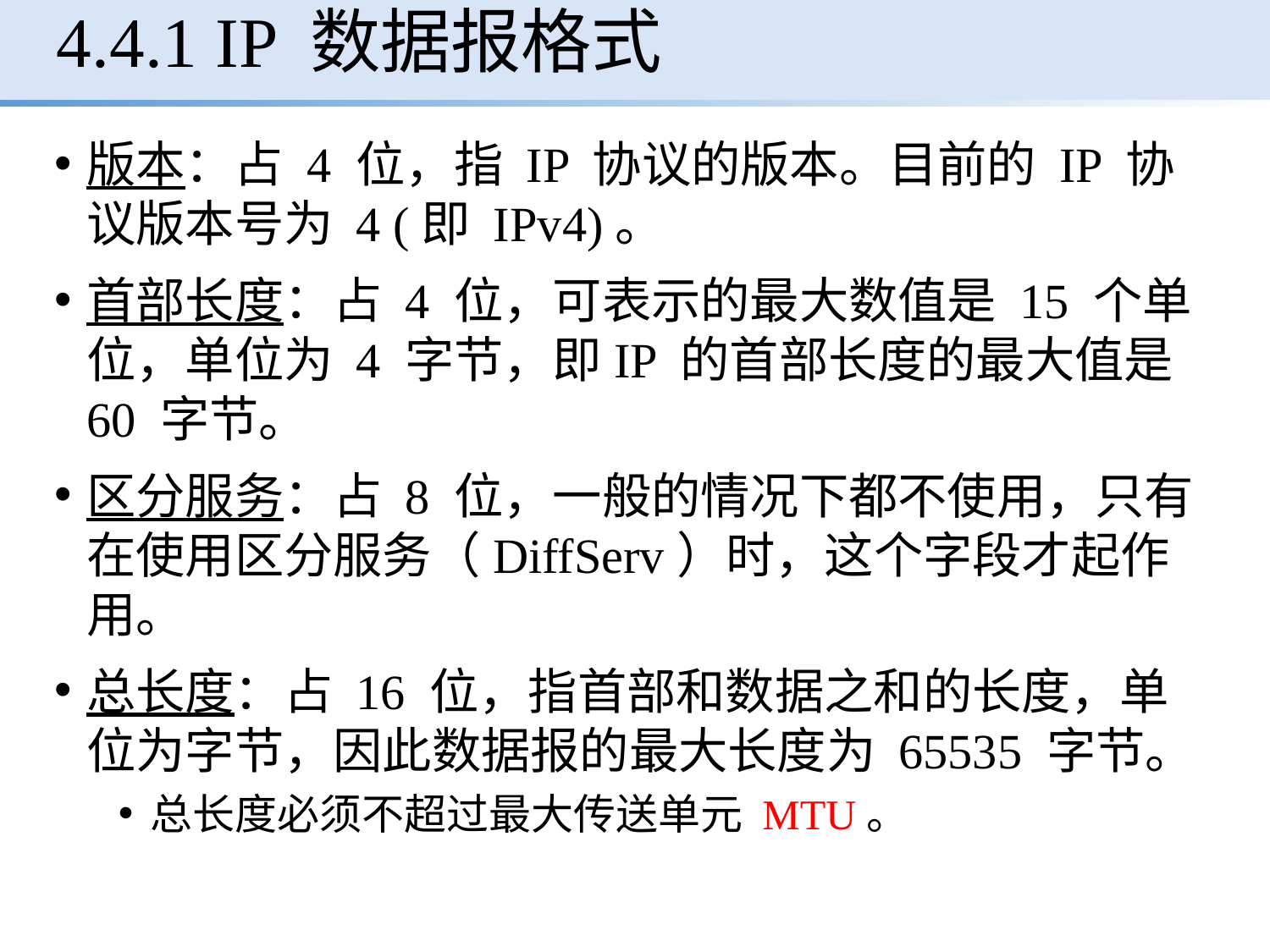

4.4.1 IP 数据报格式
版本：占 4 位，指 IP 协议的版本。目前的 IP 协议版本号为 4 (即 IPv4)。
首部长度：占 4 位，可表示的最大数值是 15 个单位，单位为 4 字节，即IP 的首部长度的最大值是 60 字节。
区分服务：占 8 位，一般的情况下都不使用，只有在使用区分服务（DiffServ）时，这个字段才起作用。
总长度：占 16 位，指首部和数据之和的长度，单位为字节，因此数据报的最大长度为 65535 字节。
总长度必须不超过最大传送单元 MTU。